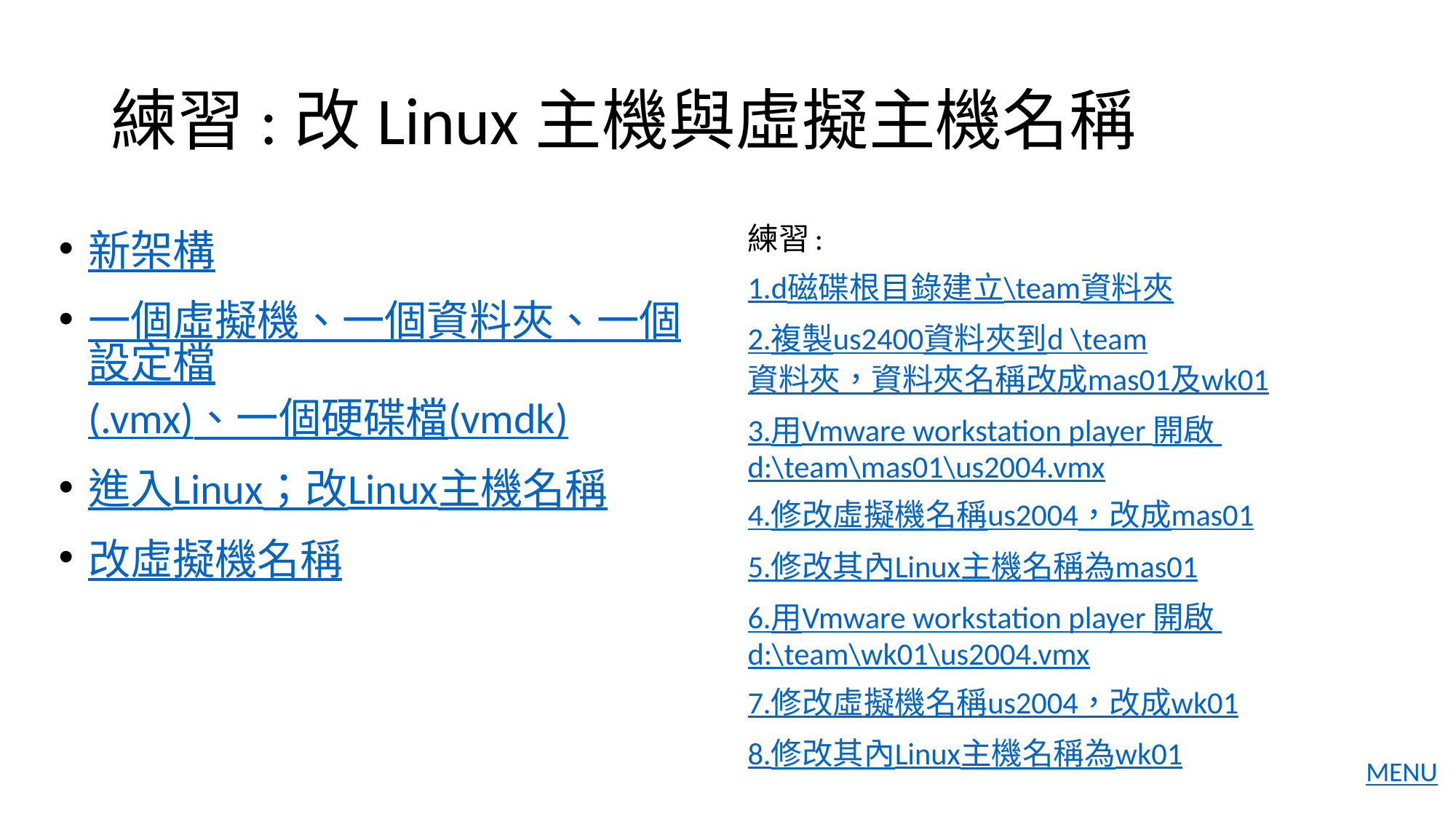

# 練習:改Linux主機與虛擬主機名稱
練習:
1.d磁碟根目錄建立\team資料夾
2.複製us2400資料夾到d \team資料夾，資料夾名稱改成mas01及wk01
3.用Vmware workstation player 開啟 d:\team\mas01\us2004.vmx
4.修改虛擬機名稱us2004，改成mas01
5.修改其內Linux主機名稱為mas01
6.用Vmware workstation player 開啟 d:\team\wk01\us2004.vmx
7.修改虛擬機名稱us2004，改成wk01
8.修改其內Linux主機名稱為wk01

新架構
一個虛擬機、一個資料夾、一個設定檔(.vmx)、一個硬碟檔(vmdk)
進入Linux；改Linux主機名稱
改虛擬機名稱